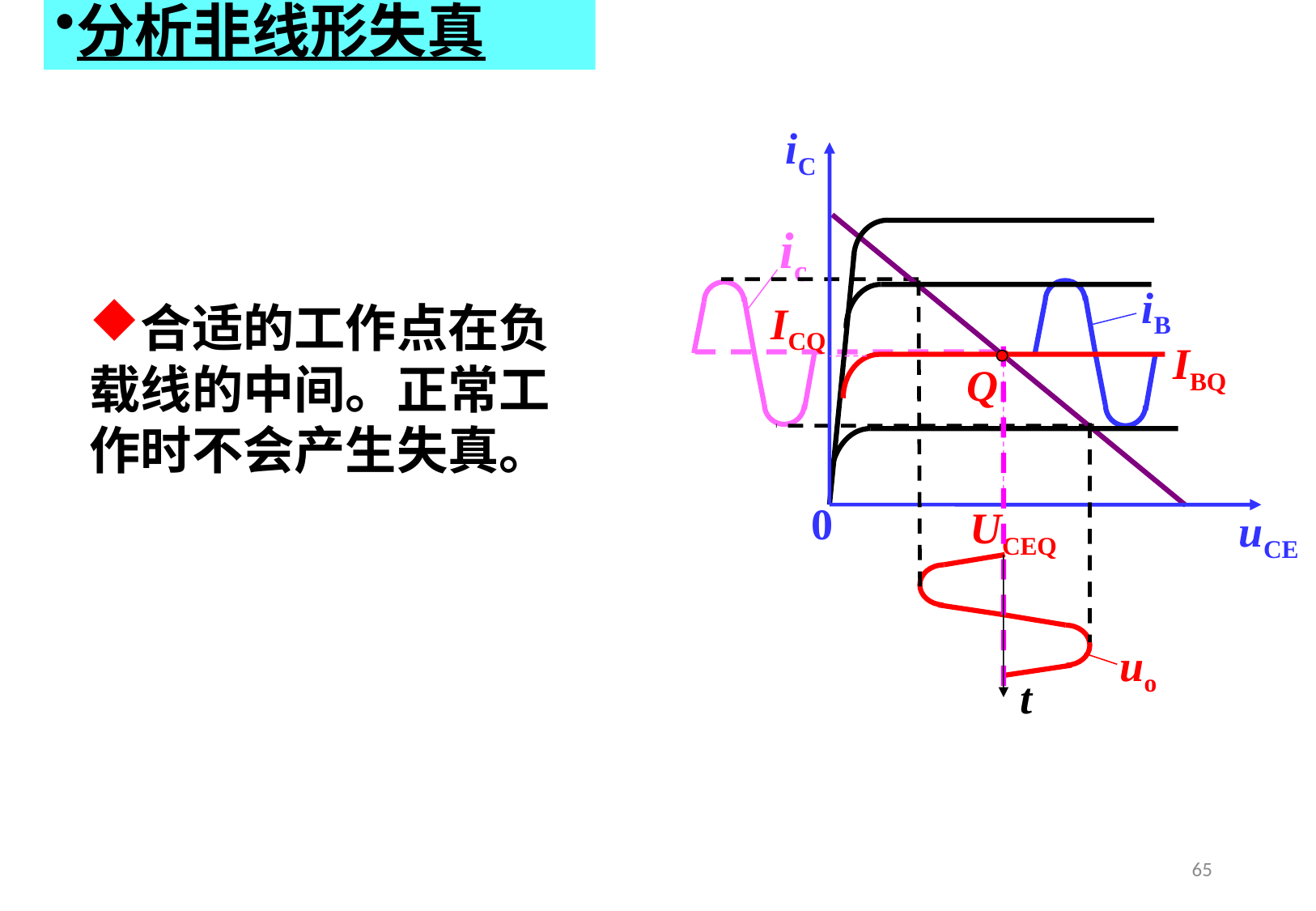

分析非线形失真
iC

uCE

ic

iB

t
合适的工作点在负载线的中间。正常工作时不会产生失真。
ICQ

IBQ

Q

0
UCEQ

uo

65